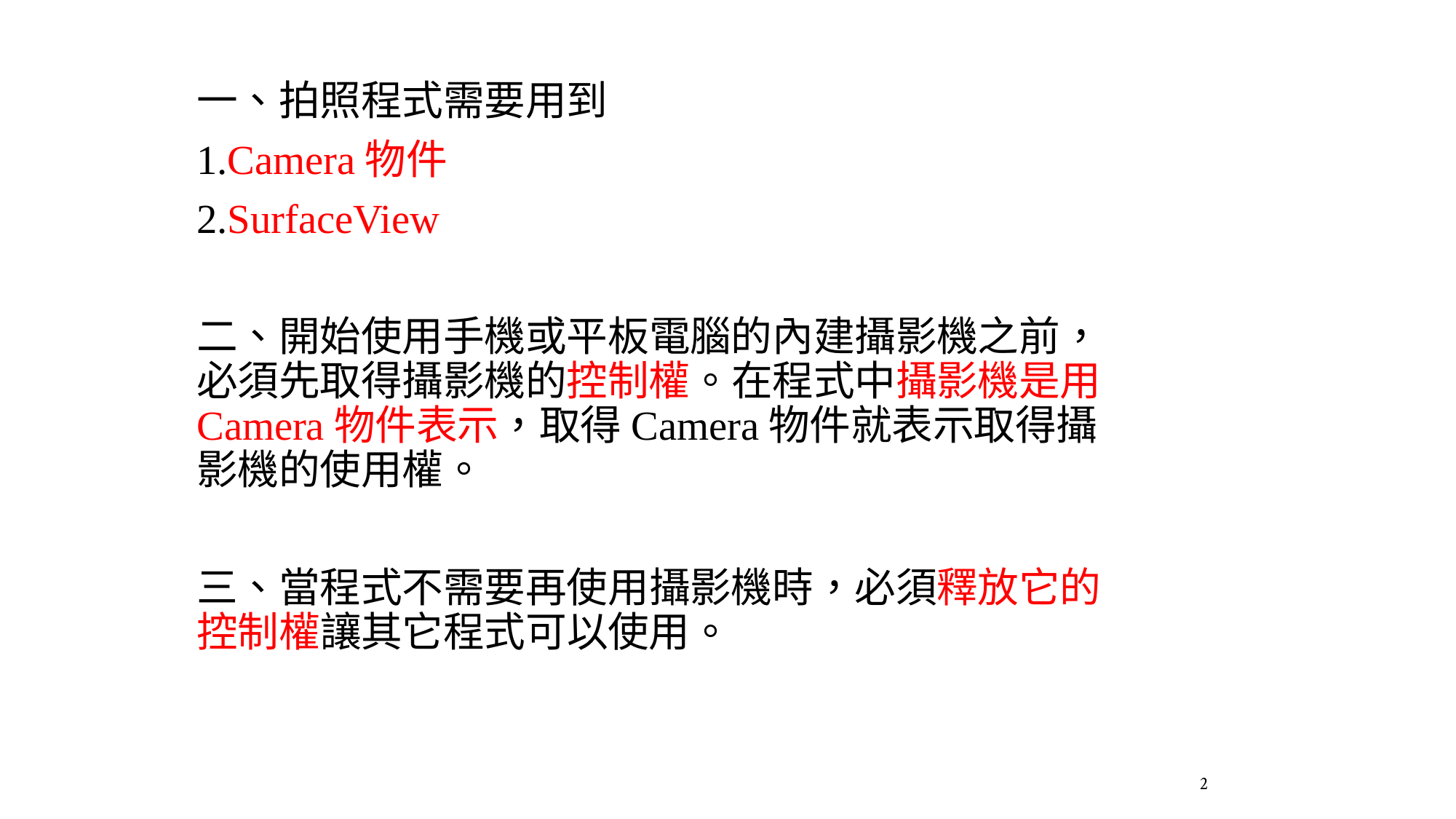

一、拍照程式需要用到
1.Camera物件
2.SurfaceView

二、開始使用手機或平板電腦的內建攝影機之前，必須先取得攝影機的控制權。在程式中攝影機是用Camera物件表示，取得Camera物件就表示取得攝影機的使用權。

三、當程式不需要再使用攝影機時，必須釋放它的控制權讓其它程式可以使用。
2